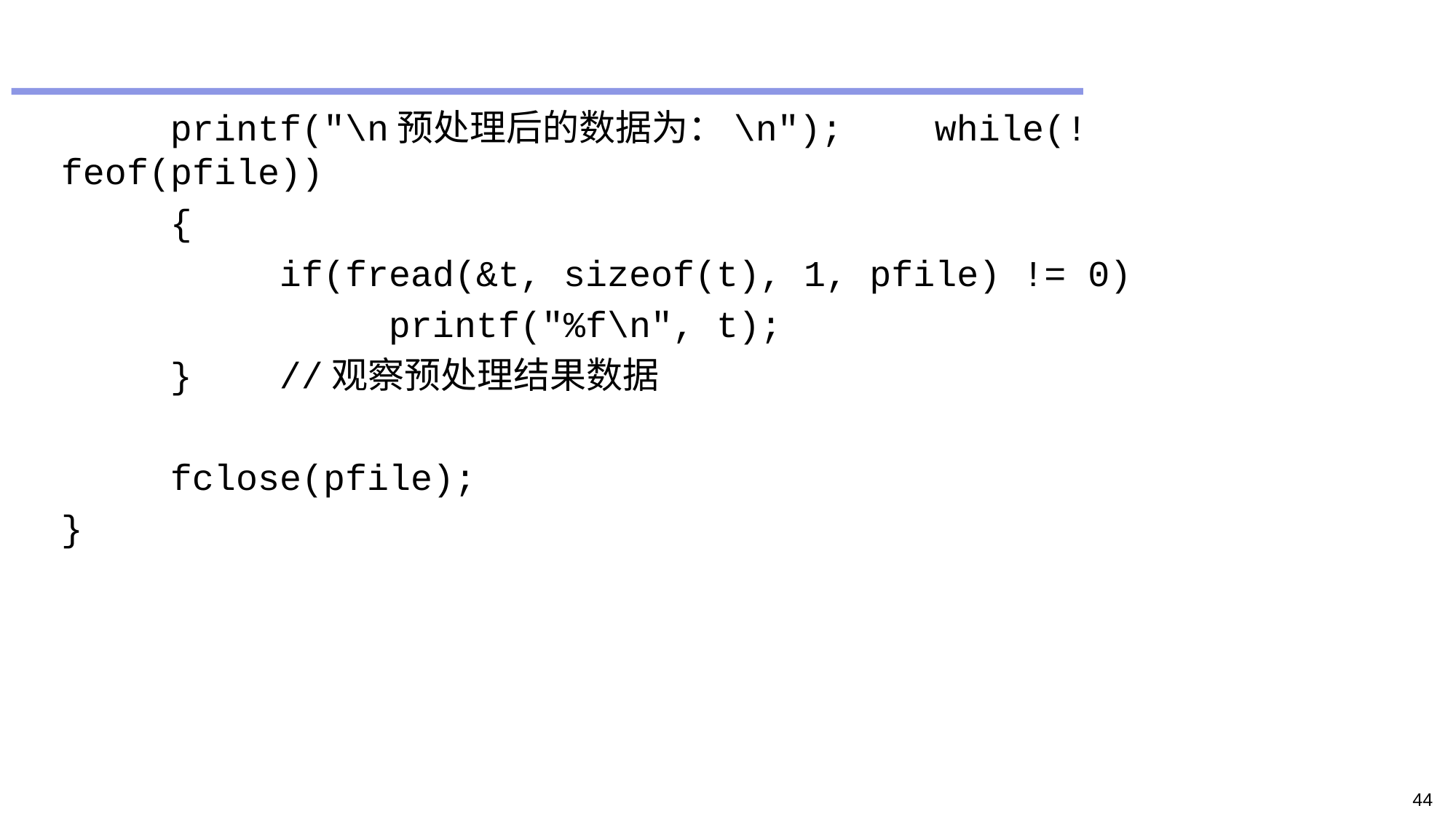

#
	printf("\n预处理后的数据为：\n"); 	while(!feof(pfile))
	{
		if(fread(&t, sizeof(t), 1, pfile) != 0)
			printf("%f\n", t);
	}	//观察预处理结果数据

	fclose(pfile);
}

44